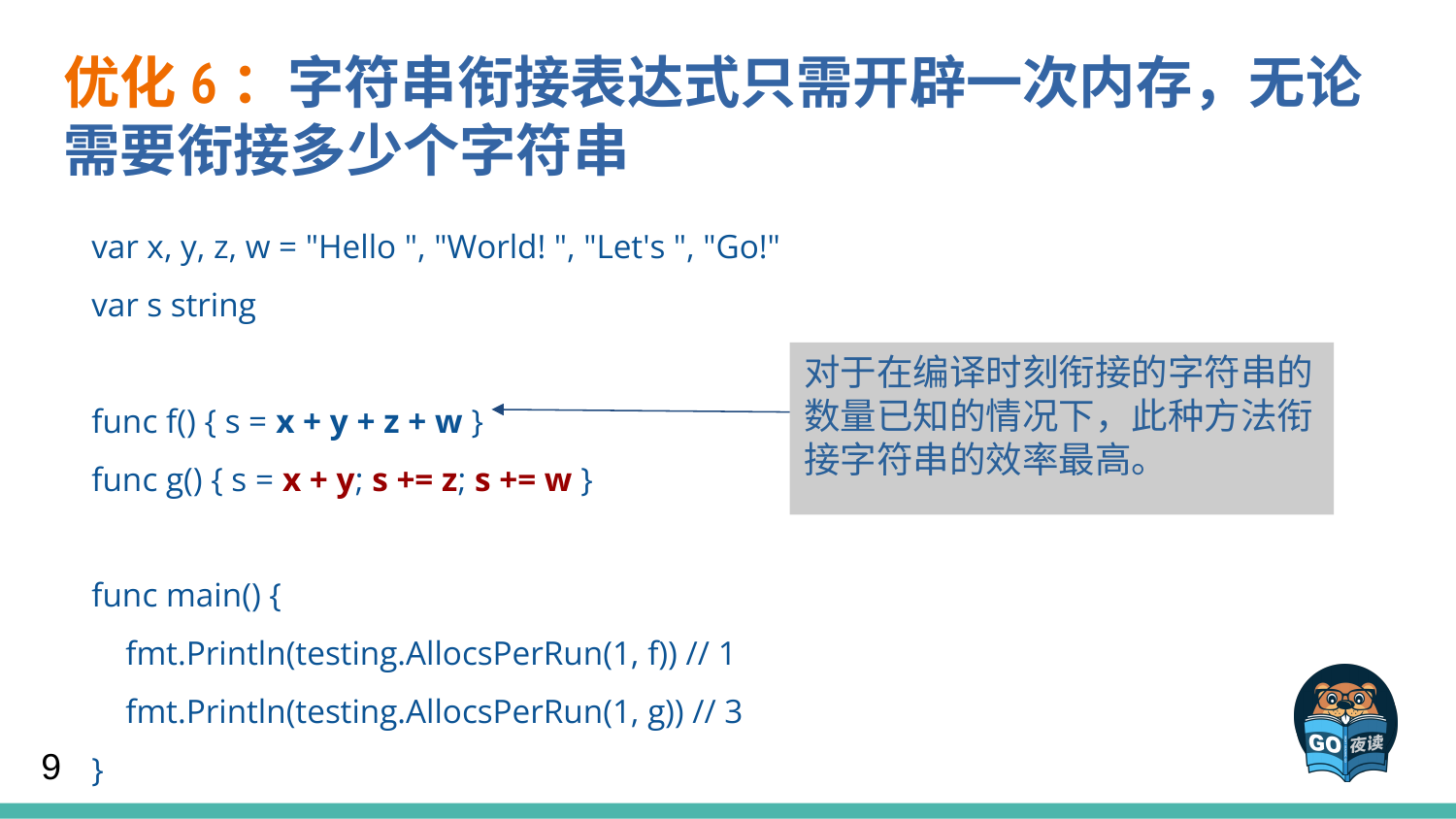

优化6：字符串衔接表达式只需开辟一次内存，无论需要衔接多少个字符串
var x, y, z, w = "Hello ", "World! ", "Let's ", "Go!"
var s string

func f() { s = x + y + z + w }
func g() { s = x + y; s += z; s += w }

func main() {
    fmt.Println(testing.AllocsPerRun(1, f)) // 1
    fmt.Println(testing.AllocsPerRun(1, g)) // 3
}
对于在编译时刻衔接的字符串的数量已知的情况下，此种方法衔接字符串的效率最高。

9